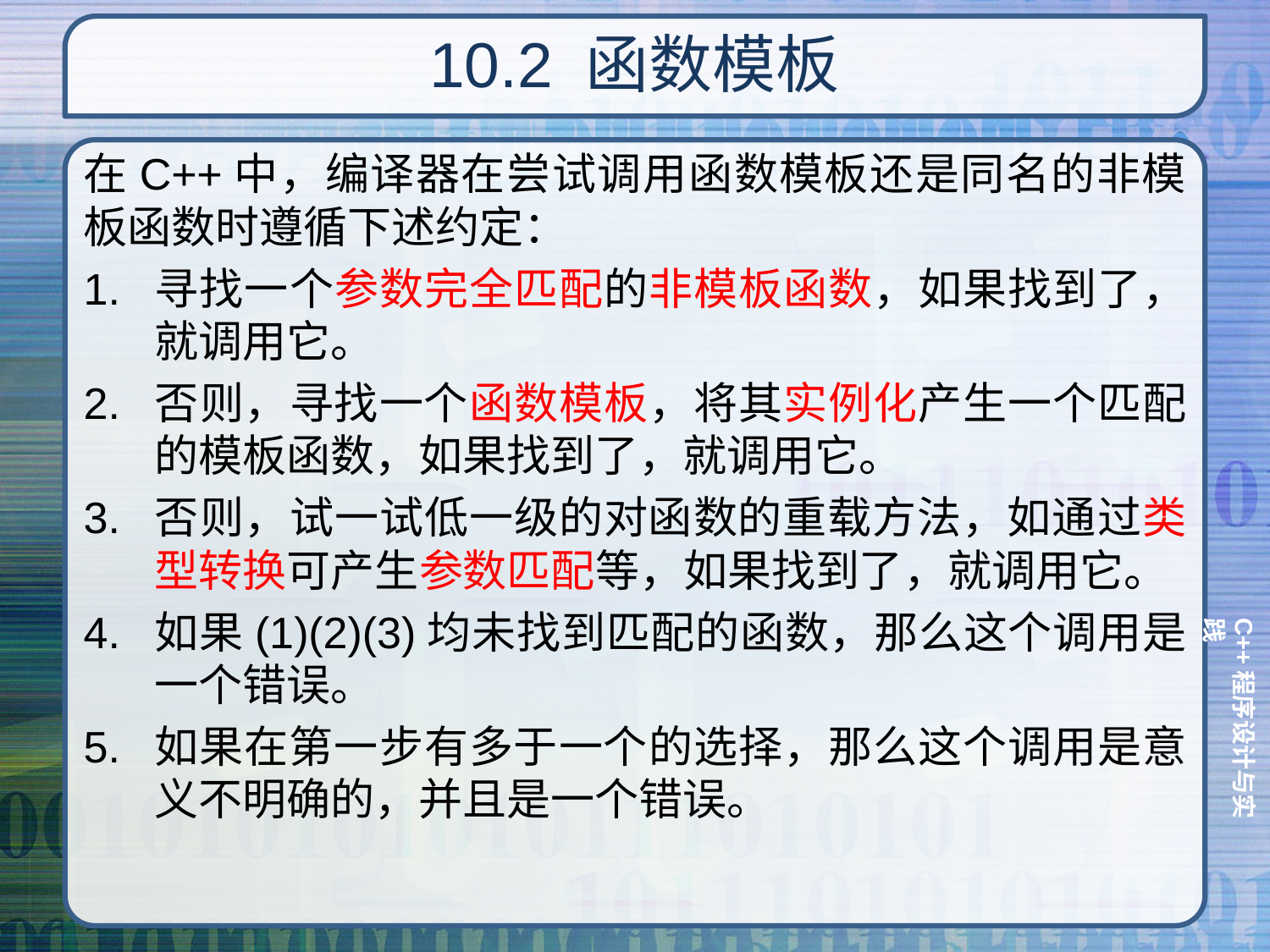

# 10.2 函数模板
在C++中，编译器在尝试调用函数模板还是同名的非模板函数时遵循下述约定：
寻找一个参数完全匹配的非模板函数，如果找到了，就调用它。
否则，寻找一个函数模板，将其实例化产生一个匹配的模板函数，如果找到了，就调用它。
否则，试一试低一级的对函数的重载方法，如通过类型转换可产生参数匹配等，如果找到了，就调用它。
如果(1)(2)(3)均未找到匹配的函数，那么这个调用是一个错误。
如果在第一步有多于一个的选择，那么这个调用是意义不明确的，并且是一个错误。